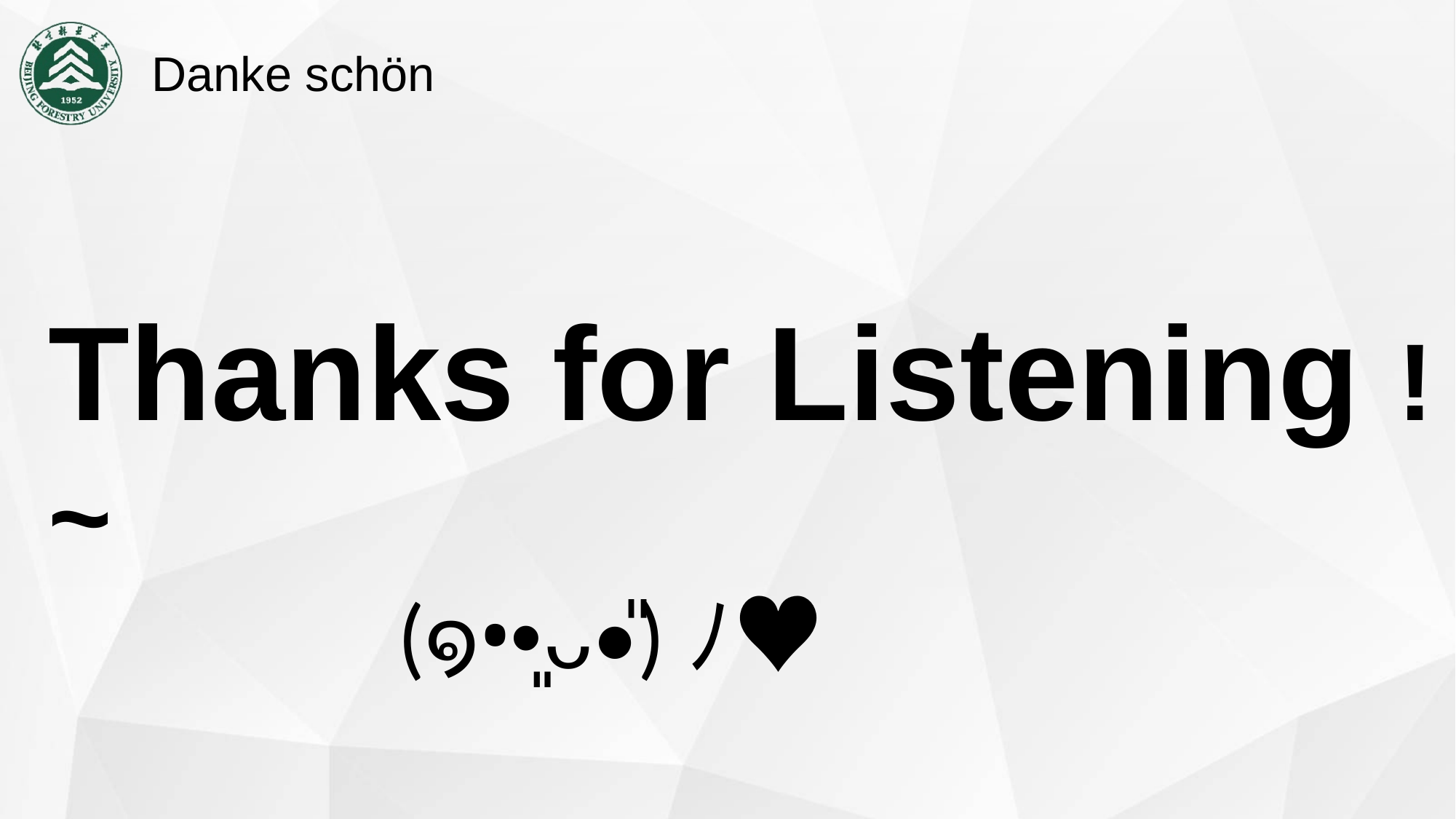

Danke schön
Thanks for Listening !~
                 (๑•͈ᴗ•͈)ﾉ♥